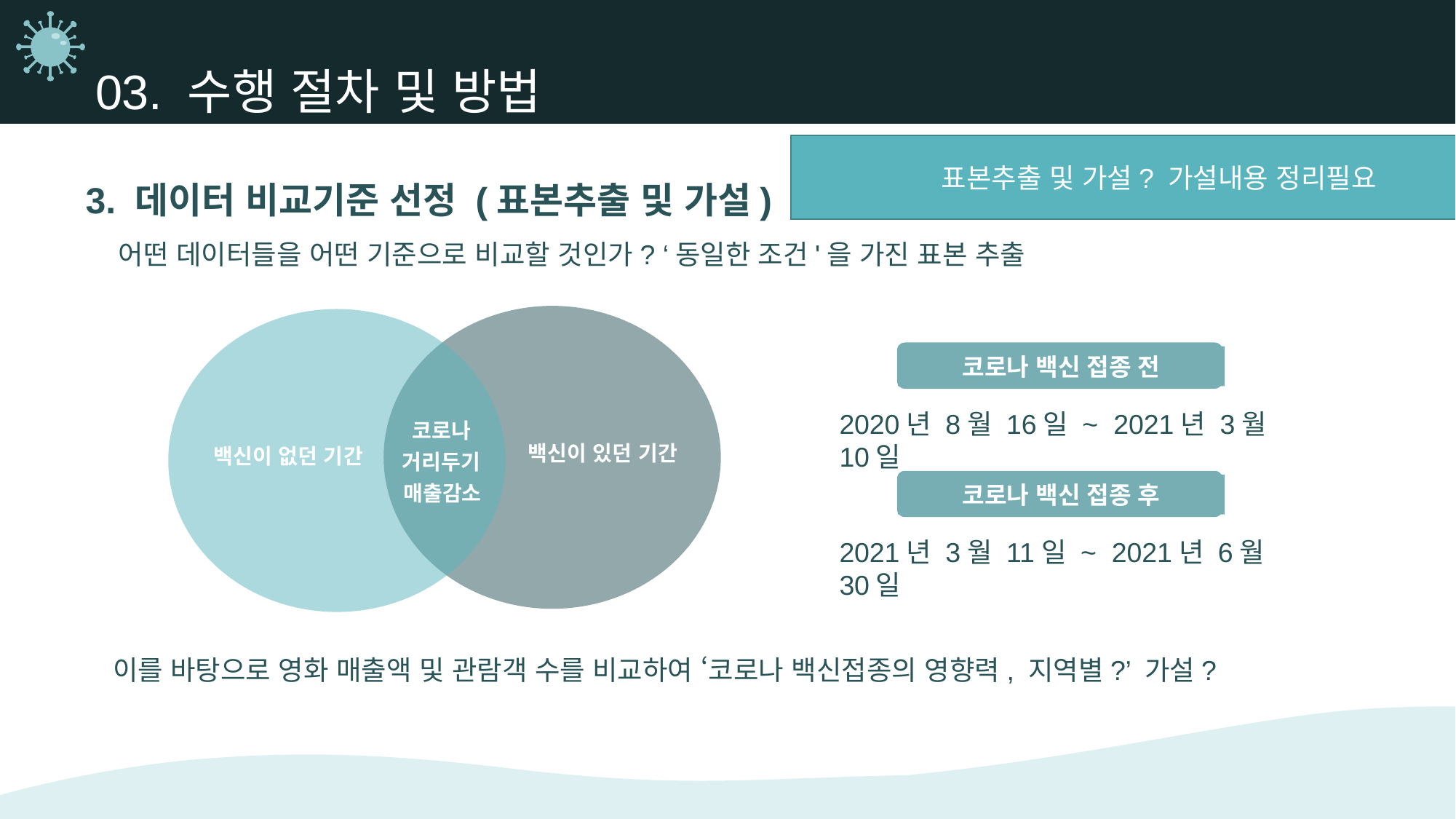

03. 수행 절차 및 방법
표본추출 및 가설? 가설내용 정리필요
3. 데이터 비교기준 선정 (표본추출 및 가설)
어떤 데이터들을 어떤 기준으로 비교할 것인가? ‘동일한 조건'을 가진 표본 추출

코로나
 백신이 있던 기간
백신이 없던 기간
거리두기
매출감소

코로나 백신 접종 전
2020년 8월 16일 ~  2021년 3월 10일

코로나 백신 접종 후
2021년 3월 11일 ~  2021년 6월 30일
이를 바탕으로 영화 매출액 및 관람객 수를 비교하여 ‘코로나 백신접종의 영향력, 지역별?’ 가설?